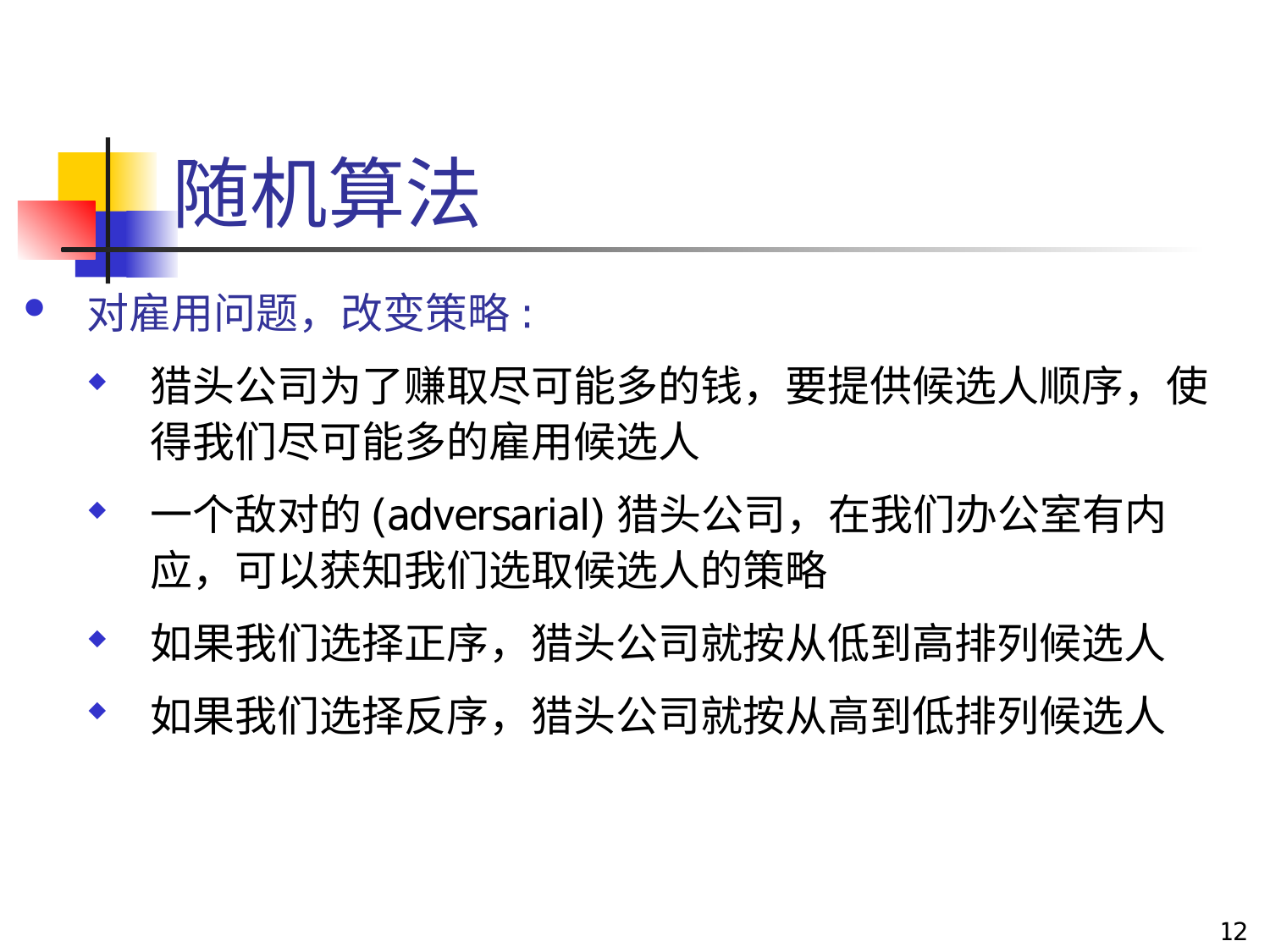

# 随机算法
对雇用问题，改变策略:
猎头公司为了赚取尽可能多的钱，要提供候选人顺序，使得我们尽可能多的雇用候选人
一个敌对的(adversarial)猎头公司，在我们办公室有内应，可以获知我们选取候选人的策略
如果我们选择正序，猎头公司就按从低到高排列候选人
如果我们选择反序，猎头公司就按从高到低排列候选人

12